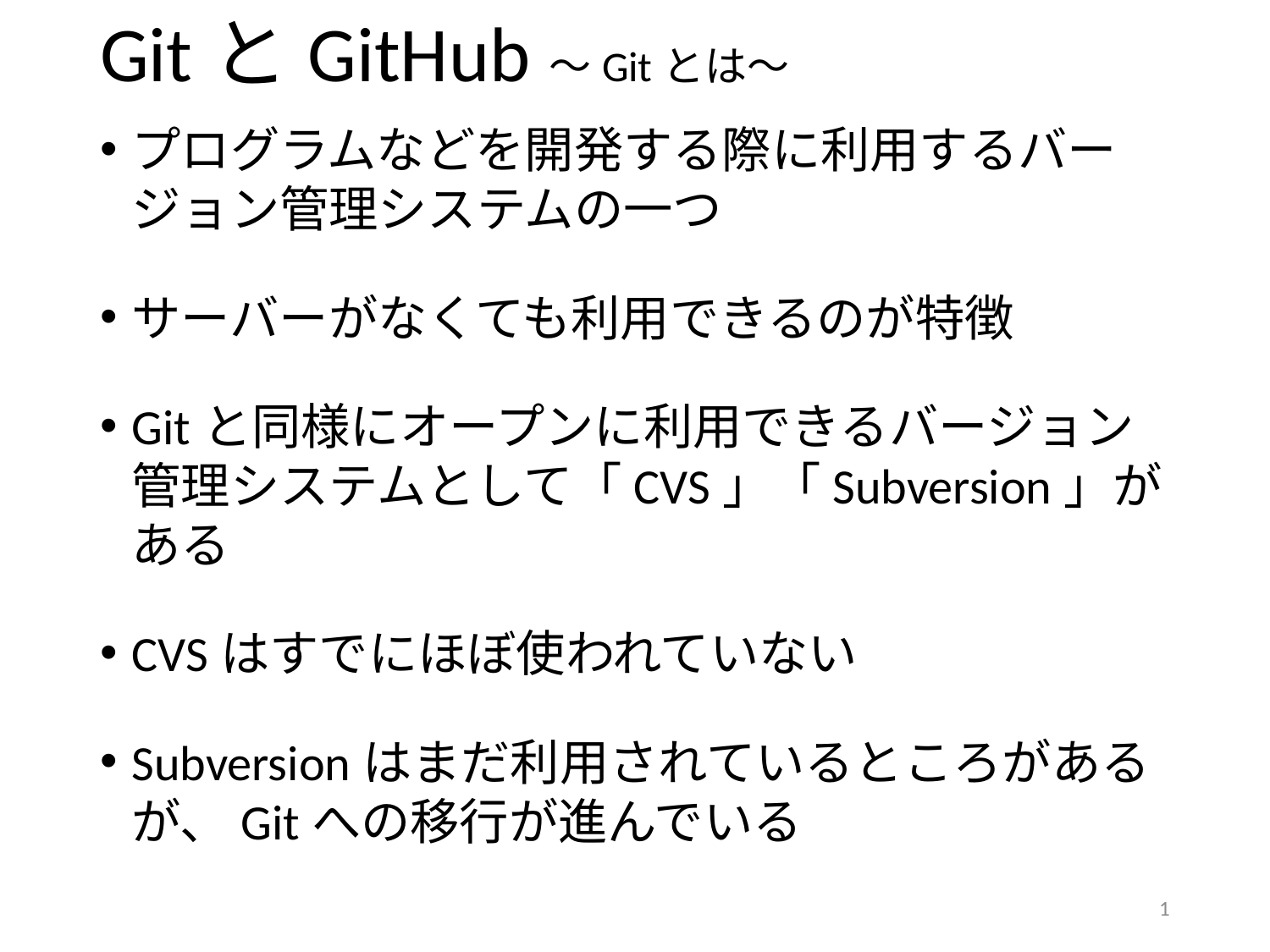

# GitとGitHub～Gitとは～
プログラムなどを開発する際に利用するバージョン管理システムの一つ
サーバーがなくても利用できるのが特徴
Gitと同様にオープンに利用できるバージョン管理システムとして「CVS」「Subversion」がある
CVSはすでにほぼ使われていない
Subversionはまだ利用されているところがあるが、Gitへの移行が進んでいる

1